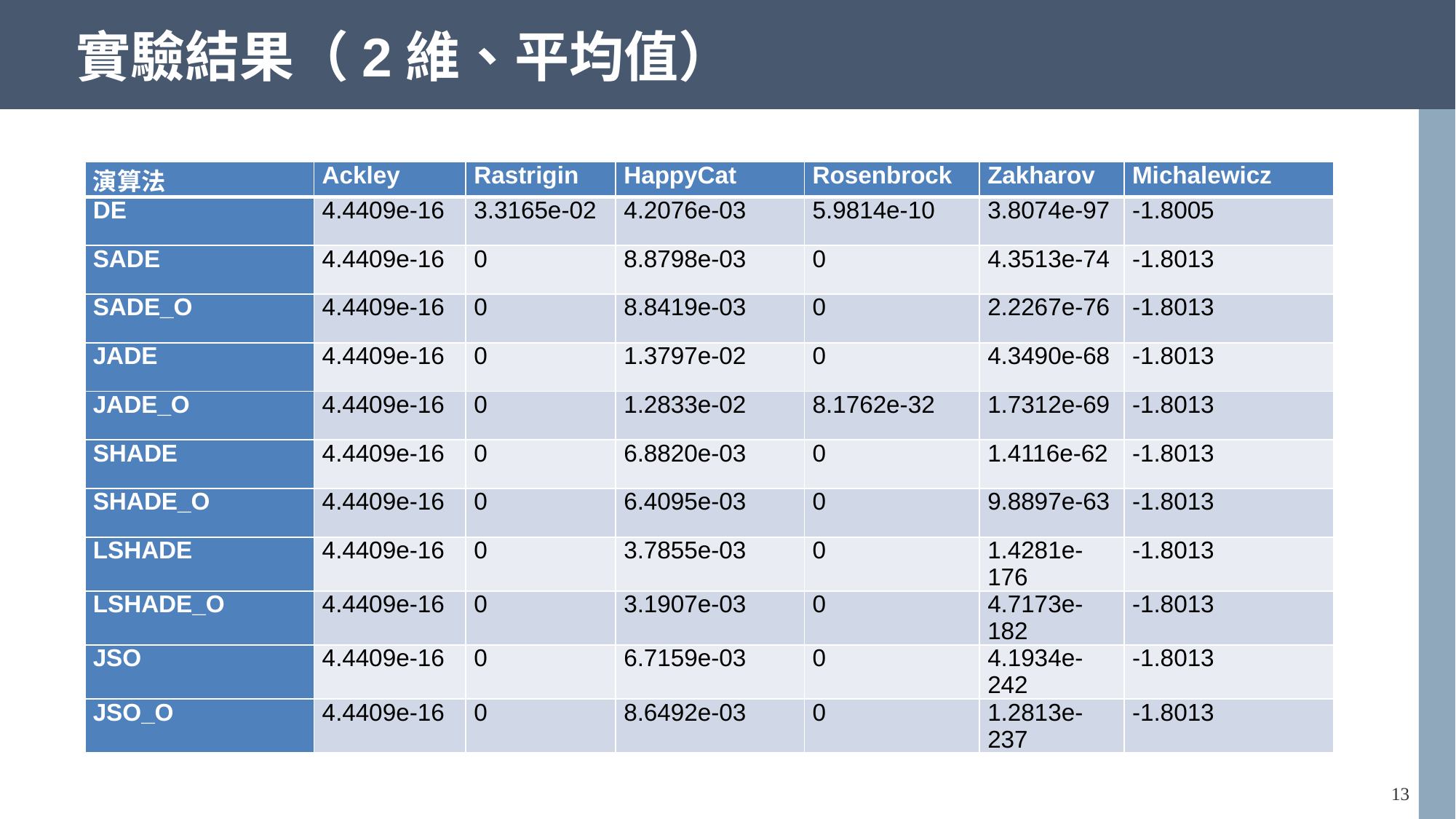

# 實驗結果（2維、平均值）
| 演算法 | Ackley | Rastrigin | HappyCat | Rosenbrock | Zakharov | Michalewicz |
| --- | --- | --- | --- | --- | --- | --- |
| DE | 4.4409e-16 | 3.3165e-02 | 4.2076e-03 | 5.9814e-10 | 3.8074e-97 | -1.8005 |
| SADE | 4.4409e-16 | 0 | 8.8798e-03 | 0 | 4.3513e-74 | -1.8013 |
| SADE\_O | 4.4409e-16 | 0 | 8.8419e-03 | 0 | 2.2267e-76 | -1.8013 |
| JADE | 4.4409e-16 | 0 | 1.3797e-02 | 0 | 4.3490e-68 | -1.8013 |
| JADE\_O | 4.4409e-16 | 0 | 1.2833e-02 | 8.1762e-32 | 1.7312e-69 | -1.8013 |
| SHADE | 4.4409e-16 | 0 | 6.8820e-03 | 0 | 1.4116e-62 | -1.8013 |
| SHADE\_O | 4.4409e-16 | 0 | 6.4095e-03 | 0 | 9.8897e-63 | -1.8013 |
| LSHADE | 4.4409e-16 | 0 | 3.7855e-03 | 0 | 1.4281e-176 | -1.8013 |
| LSHADE\_O | 4.4409e-16 | 0 | 3.1907e-03 | 0 | 4.7173e-182 | -1.8013 |
| JSO | 4.4409e-16 | 0 | 6.7159e-03 | 0 | 4.1934e-242 | -1.8013 |
| JSO\_O | 4.4409e-16 | 0 | 8.6492e-03 | 0 | 1.2813e-237 | -1.8013 |
13